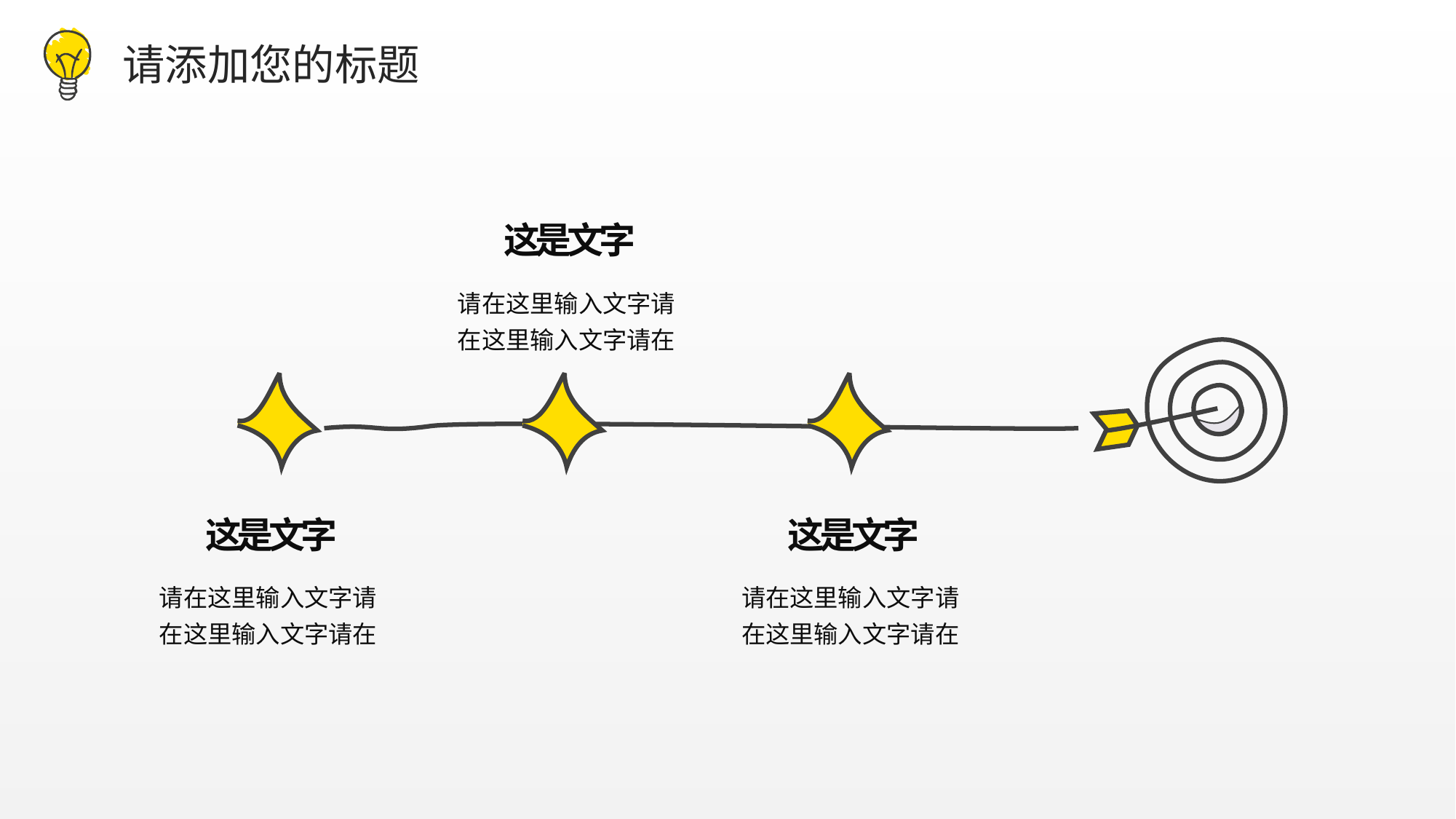

请添加您的标题

这是文字
请在这里输入文字请在这里输入文字请在

这是文字
这是文字
请在这里输入文字请在这里输入文字请在
请在这里输入文字请在这里输入文字请在